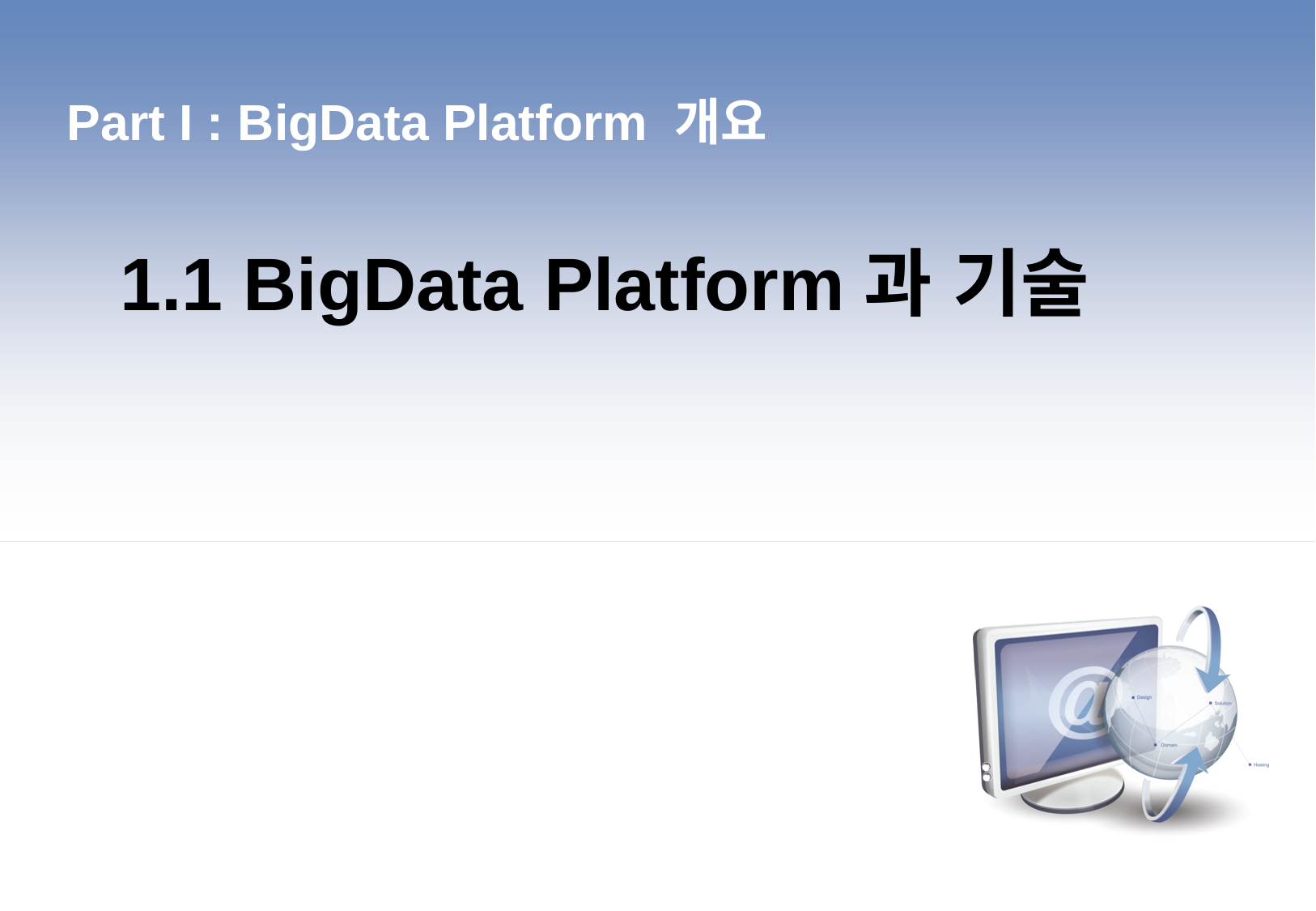

Part I : BigData Platform 개요
1.1 BigData Platform과 기술